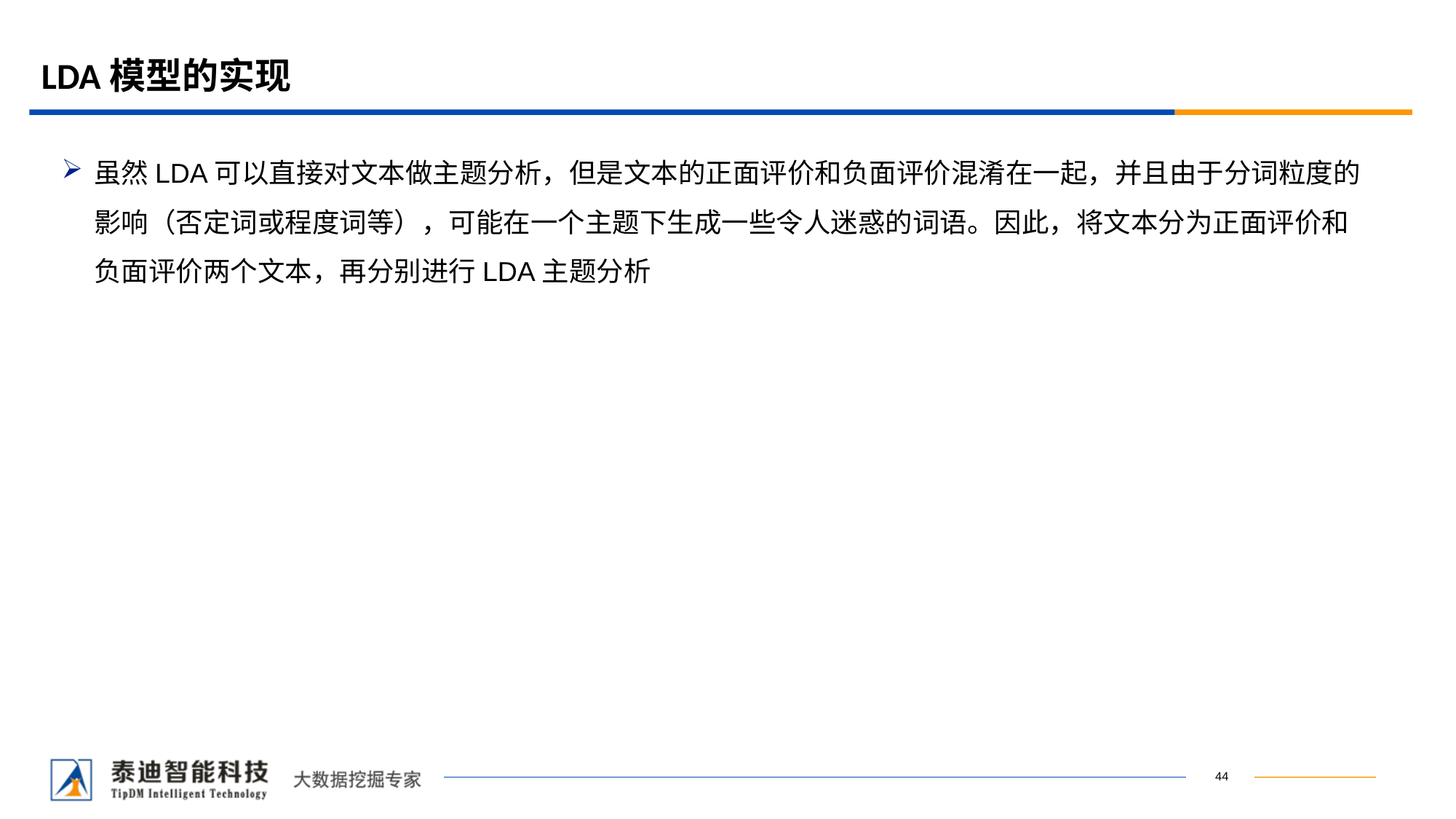

# LDA模型的实现

虽然LDA可以直接对文本做主题分析，但是文本的正面评价和负面评价混淆在一起，并且由于分词粒度的影响（否定词或程度词等），可能在一个主题下生成一些令人迷惑的词语。因此，将文本分为正面评价和负面评价两个文本，再分别进行LDA主题分析